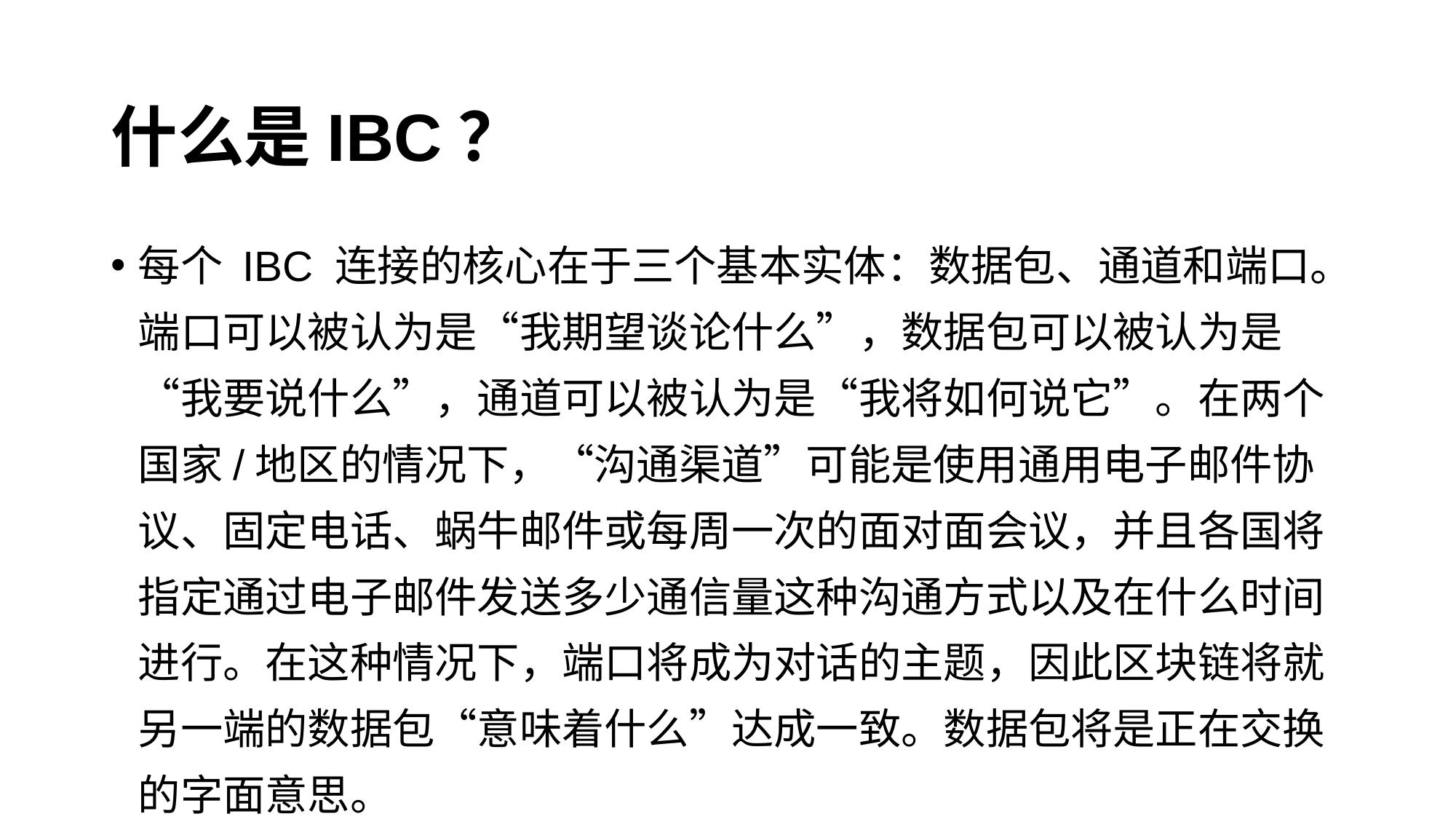

# 什么是IBC？
每个 IBC 连接的核心在于三个基本实体：数据包、通道和端口。端口可以​​被认为是“我期望谈论什么”，数据包可以被认为是“我要说什么”，通道可以被认为是“我将如何说它”。在两个国家/地区的情况下，“沟通渠道”可能是使用通用电子邮件协议、固定电话、蜗牛邮件或每周一次的面对面会议，并且各国将指定通过电子邮件发送多少通信量这种沟通方式以及在什么时间进行。在这种情况下，端口将成为对话的主题，因此区块链将就另一端的数据包“意味着什么”达成一致。数据包将是正在交换的字面意思。